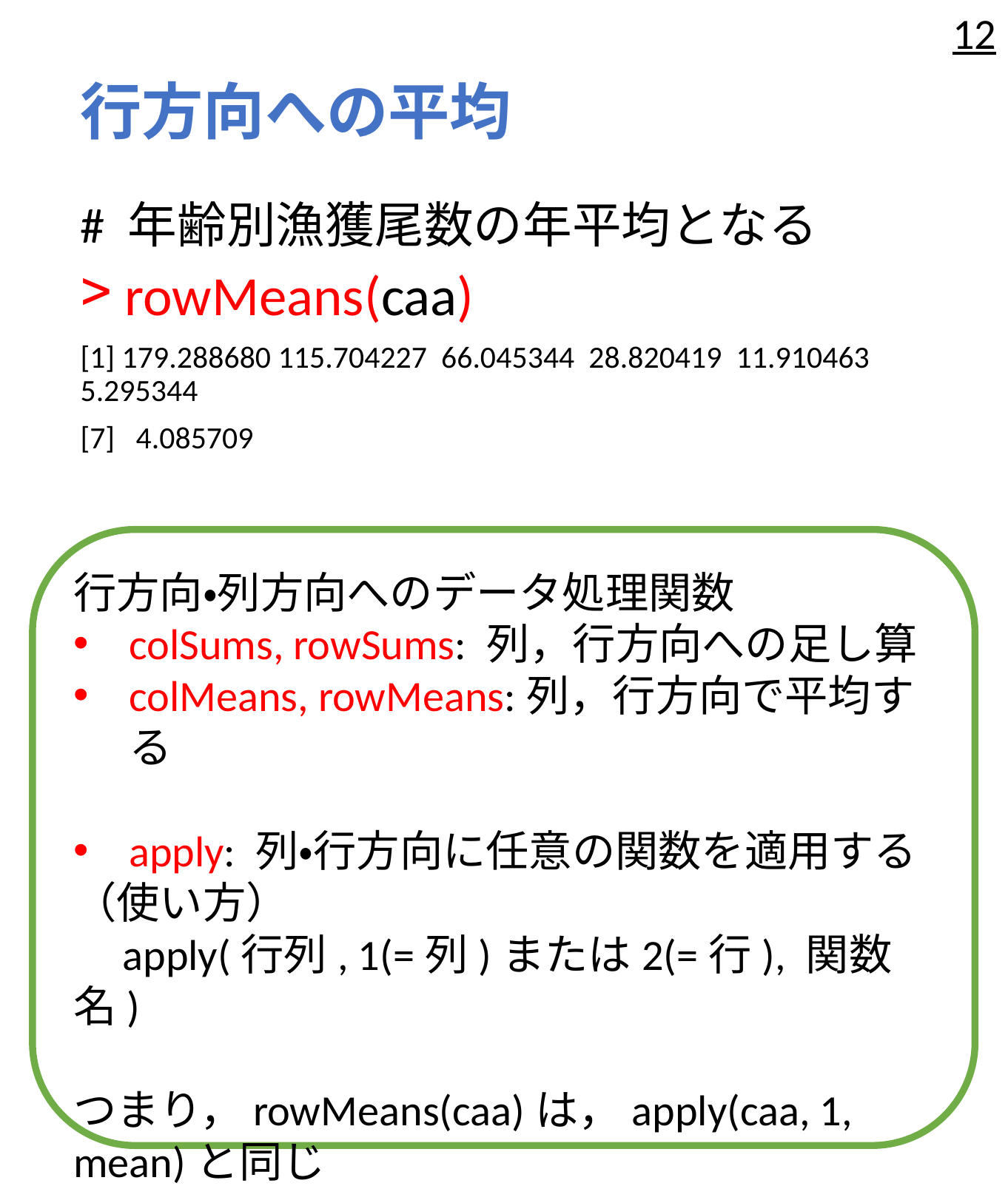

12
# 行方向への平均
# 年齢別漁獲尾数の年平均となる
rowMeans(caa)
[1] 179.288680 115.704227  66.045344  28.820419  11.910463   5.295344
[7]   4.085709

行方向・列方向へのデータ処理関数
colSums, rowSums: 列，行方向への足し算
colMeans, rowMeans:列，行方向で平均する

apply: 列・行方向に任意の関数を適用する
（使い方）
     apply(行列, 1(=列)または2(=行), 関数名)

つまり，rowMeans(caa)は，apply(caa, 1, mean)と同じ